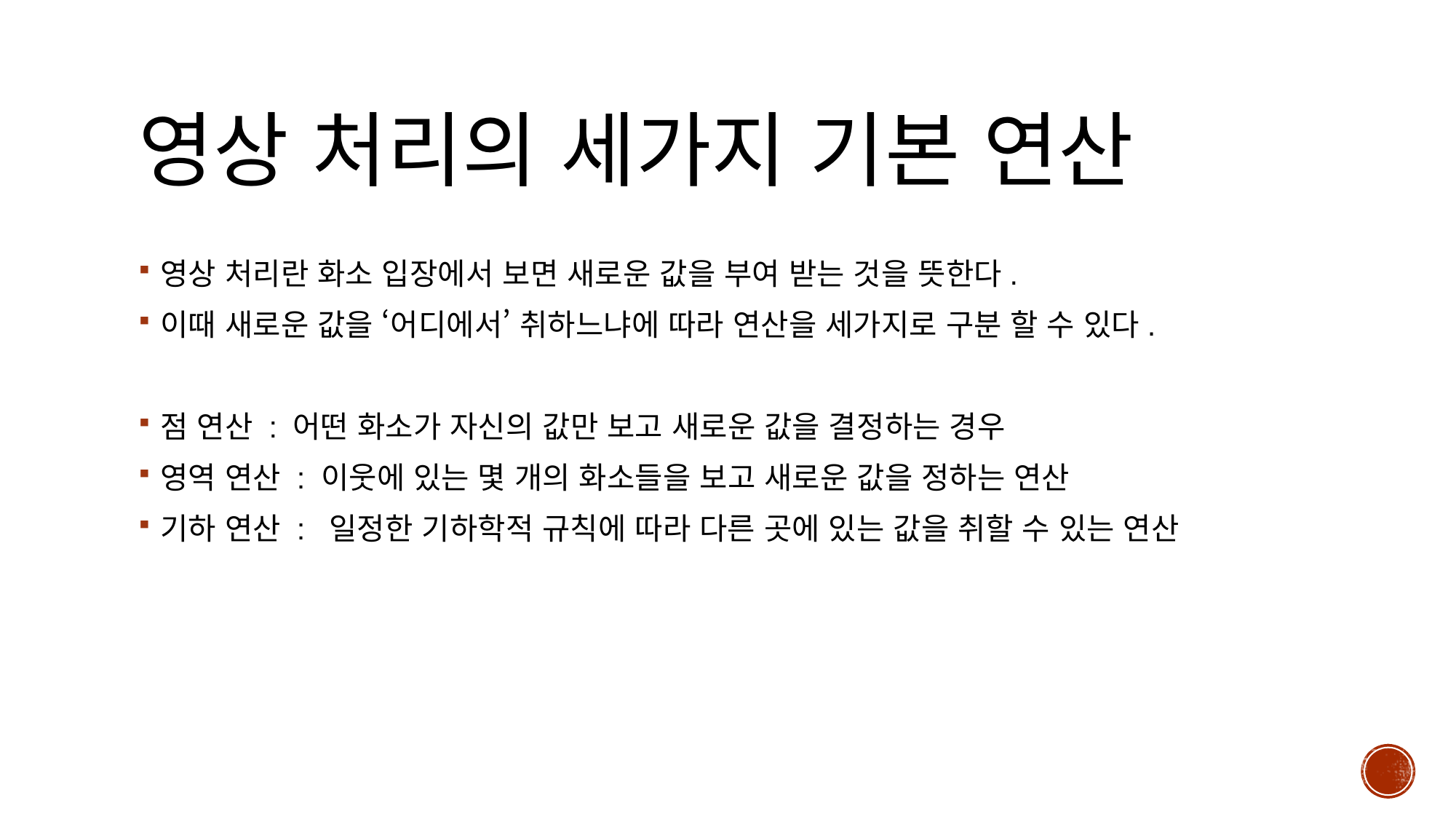

# 영상 처리의 세가지 기본 연산
영상 처리란 화소 입장에서 보면 새로운 값을 부여 받는 것을 뜻한다.
이때 새로운 값을 ‘어디에서’ 취하느냐에 따라 연산을 세가지로 구분 할 수 있다.

점 연산 : 어떤 화소가 자신의 값만 보고 새로운 값을 결정하는 경우
영역 연산 : 이웃에 있는 몇 개의 화소들을 보고 새로운 값을 정하는 연산
기하 연산 :  일정한 기하학적 규칙에 따라 다른 곳에 있는 값을 취할 수 있는 연산